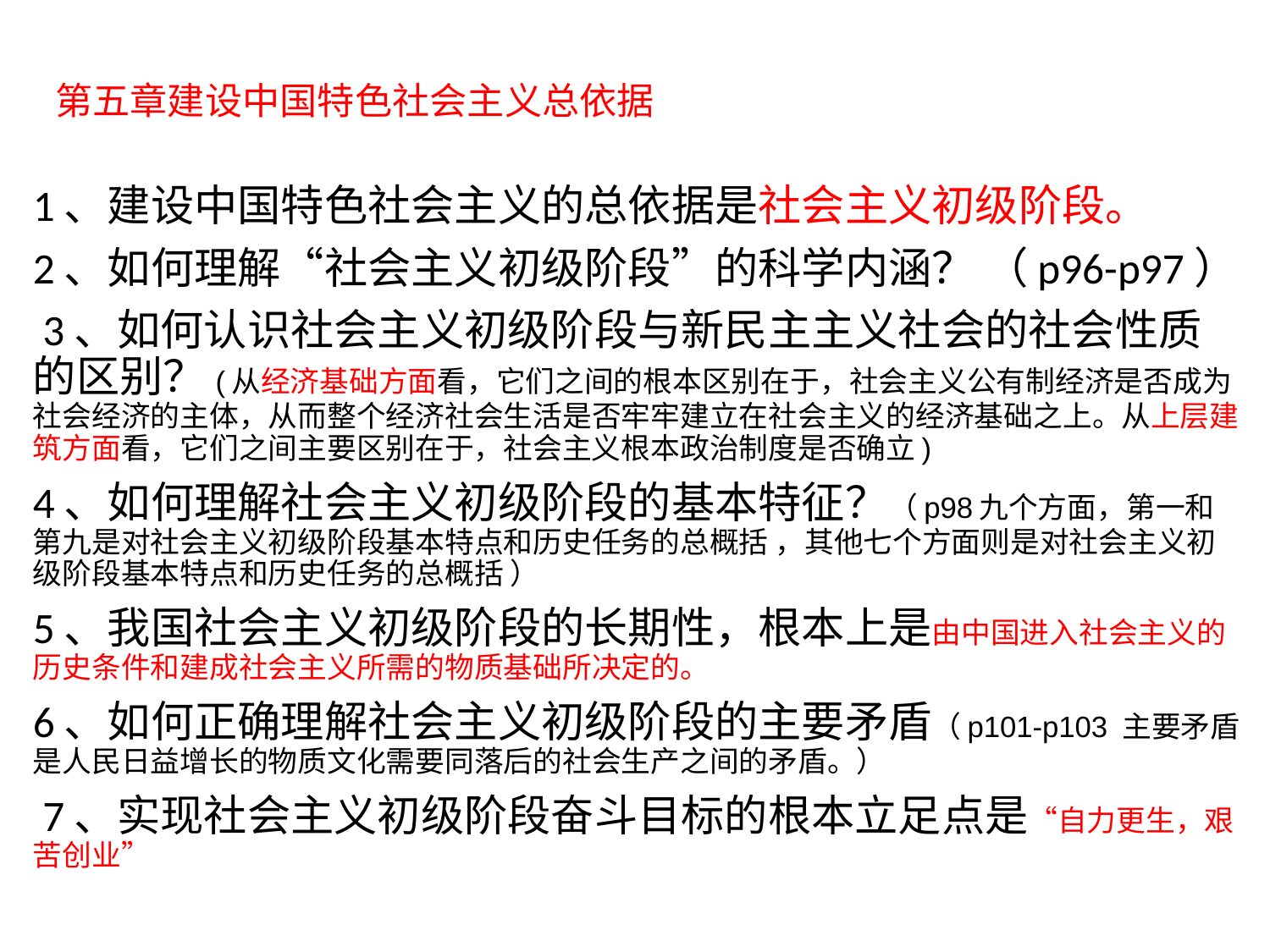

# 第五章建设中国特色社会主义总依据
1、建设中国特色社会主义的总依据是社会主义初级阶段。
2、如何理解“社会主义初级阶段”的科学内涵？ （p96-p97）
 3、如何认识社会主义初级阶段与新民主主义社会的社会性质的区别？(从经济基础方面看，它们之间的根本区别在于，社会主义公有制经济是否成为社会经济的主体，从而整个经济社会生活是否牢牢建立在社会主义的经济基础之上。从上层建筑方面看，它们之间主要区别在于，社会主义根本政治制度是否确立)
4、如何理解社会主义初级阶段的基本特征？（p98九个方面，第一和第九是对社会主义初级阶段基本特点和历史任务的总概括 ，其他七个方面则是对社会主义初级阶段基本特点和历史任务的总概括 ）
5、我国社会主义初级阶段的长期性，根本上是由中国进入社会主义的历史条件和建成社会主义所需的物质基础所决定的。
6、如何正确理解社会主义初级阶段的主要矛盾（p101-p103 主要矛盾是人民日益增长的物质文化需要同落后的社会生产之间的矛盾。）
 7、实现社会主义初级阶段奋斗目标的根本立足点是“自力更生，艰苦创业”